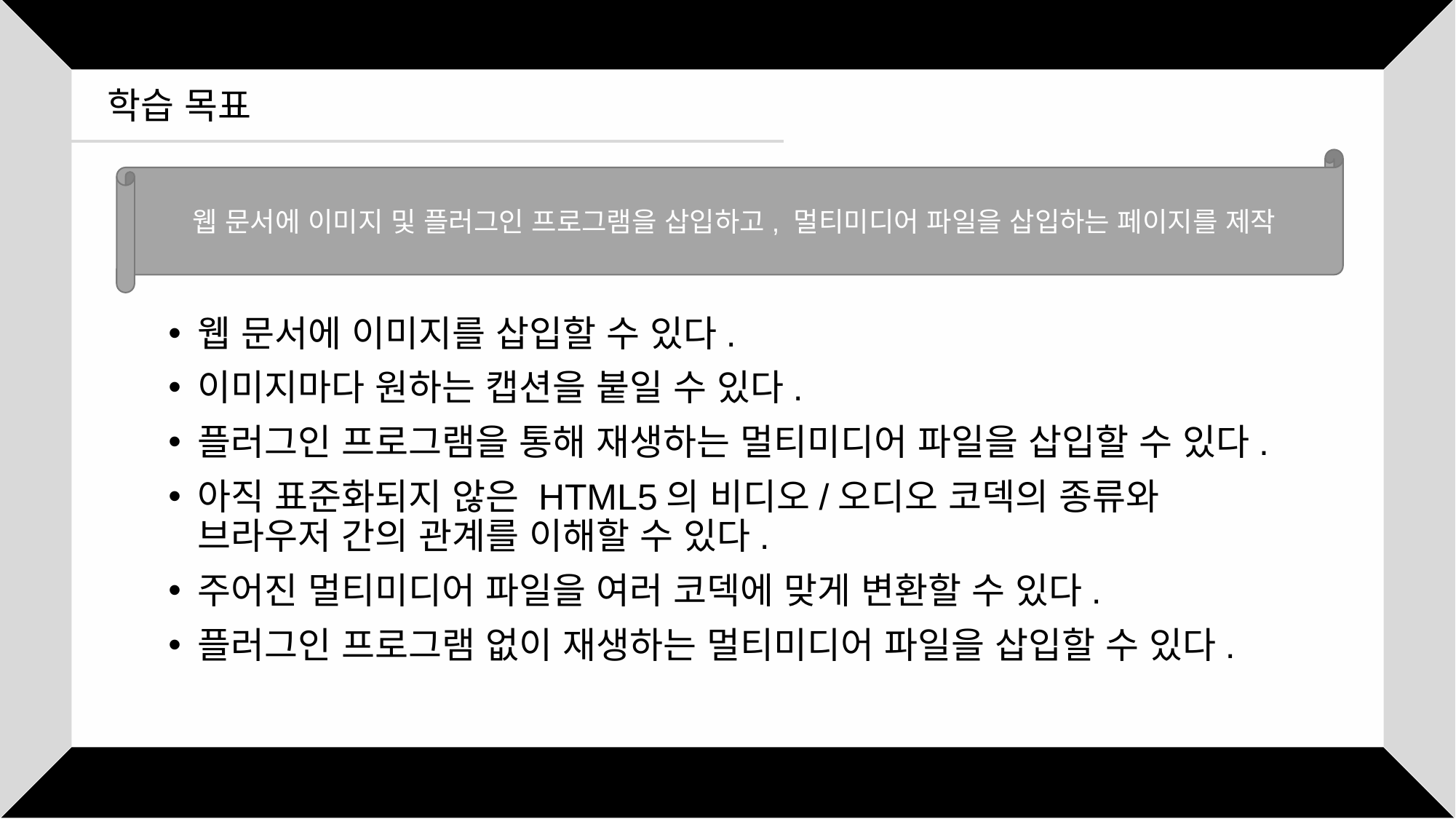

학습 목표
웹 문서에 이미지 및 플러그인 프로그램을 삽입하고, 멀티미디어 파일을 삽입하는 페이지를 제작
웹 문서에 이미지를 삽입할 수 있다.
이미지마다 원하는 캡션을 붙일 수 있다.
플러그인 프로그램을 통해 재생하는 멀티미디어 파일을 삽입할 수 있다.
아직 표준화되지 않은 HTML5의 비디오/오디오 코덱의 종류와 브라우저 간의 관계를 이해할 수 있다.
주어진 멀티미디어 파일을 여러 코덱에 맞게 변환할 수 있다.
플러그인 프로그램 없이 재생하는 멀티미디어 파일을 삽입할 수 있다.